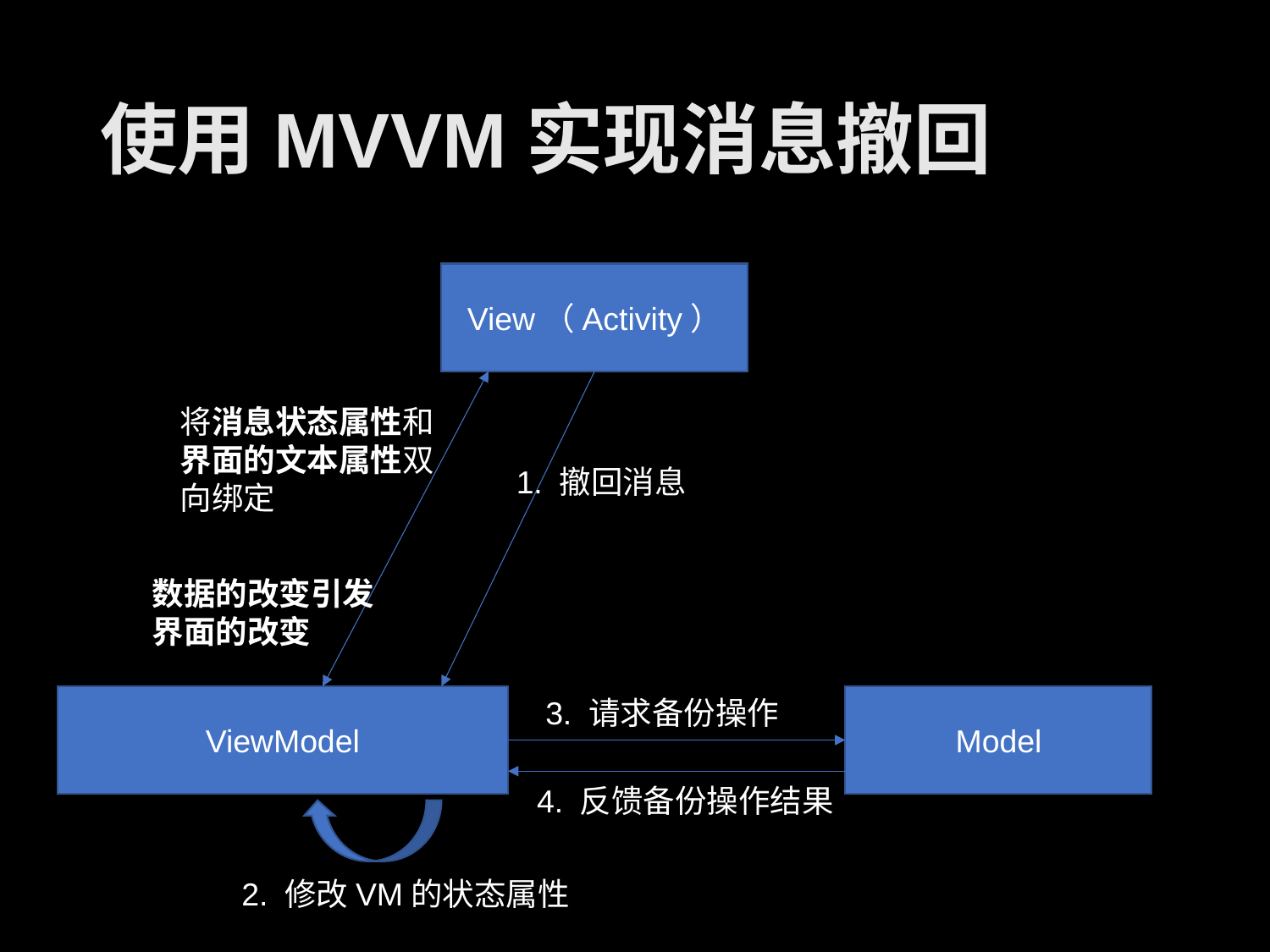

# 使用MVVM实现消息撤回
View（Activity）
将消息状态属性和界面的文本属性双向绑定
1. 撤回消息
数据的改变引发界面的改变
Model
ViewModel
3. 请求备份操作
4. 反馈备份操作结果

2. 修改VM的状态属性